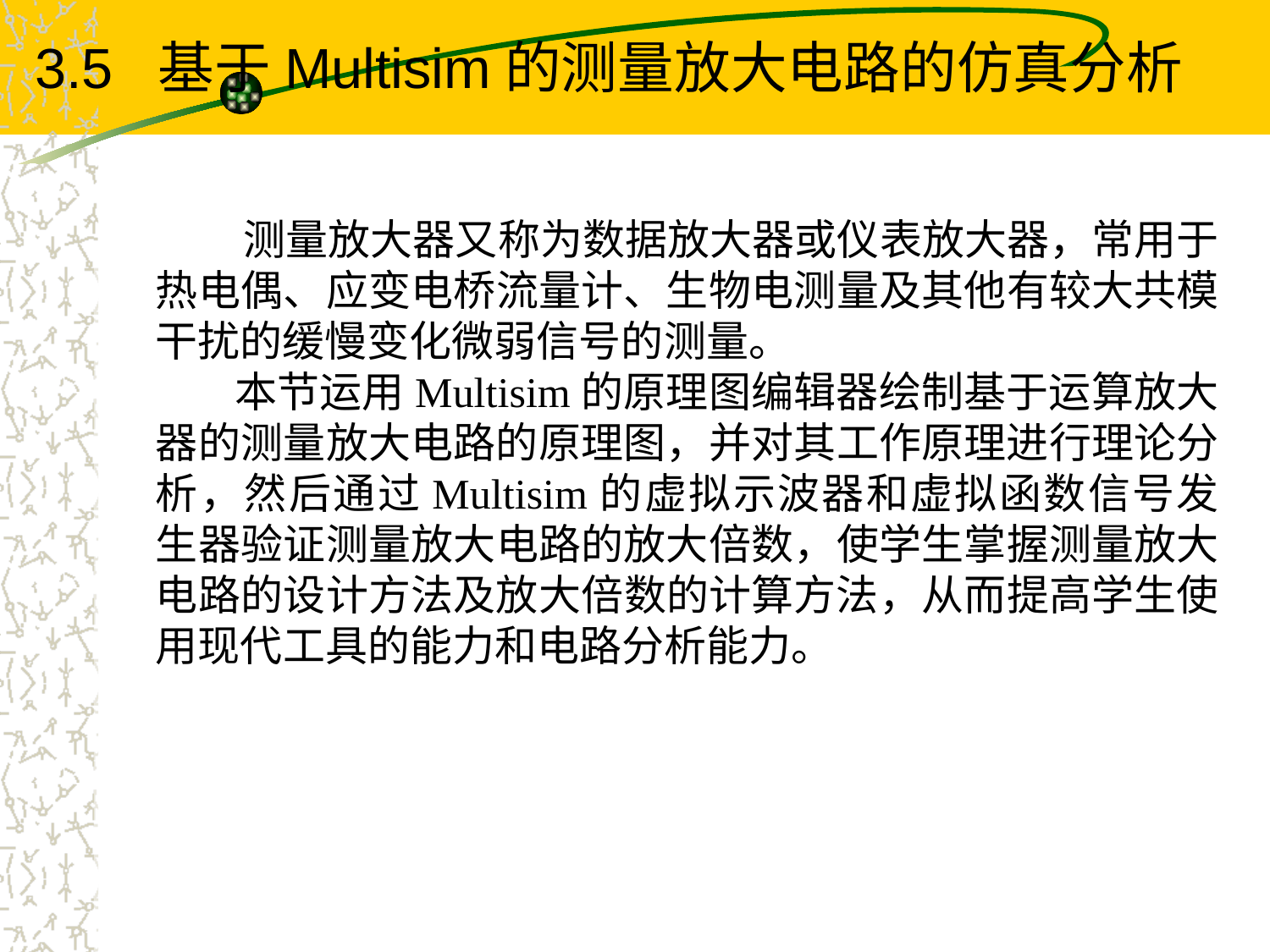

3.5  基于Multisim的测量放大电路的仿真分析
        测量放大器又称为数据放大器或仪表放大器，常用于热电偶、应变电桥流量计、生物电测量及其他有较大共模干扰的缓慢变化微弱信号的测量。
       本节运用Multisim的原理图编辑器绘制基于运算放大器的测量放大电路的原理图，并对其工作原理进行理论分析，然后通过Multisim的虚拟示波器和虚拟函数信号发生器验证测量放大电路的放大倍数，使学生掌握测量放大电路的设计方法及放大倍数的计算方法，从而提高学生使用现代工具的能力和电路分析能力。